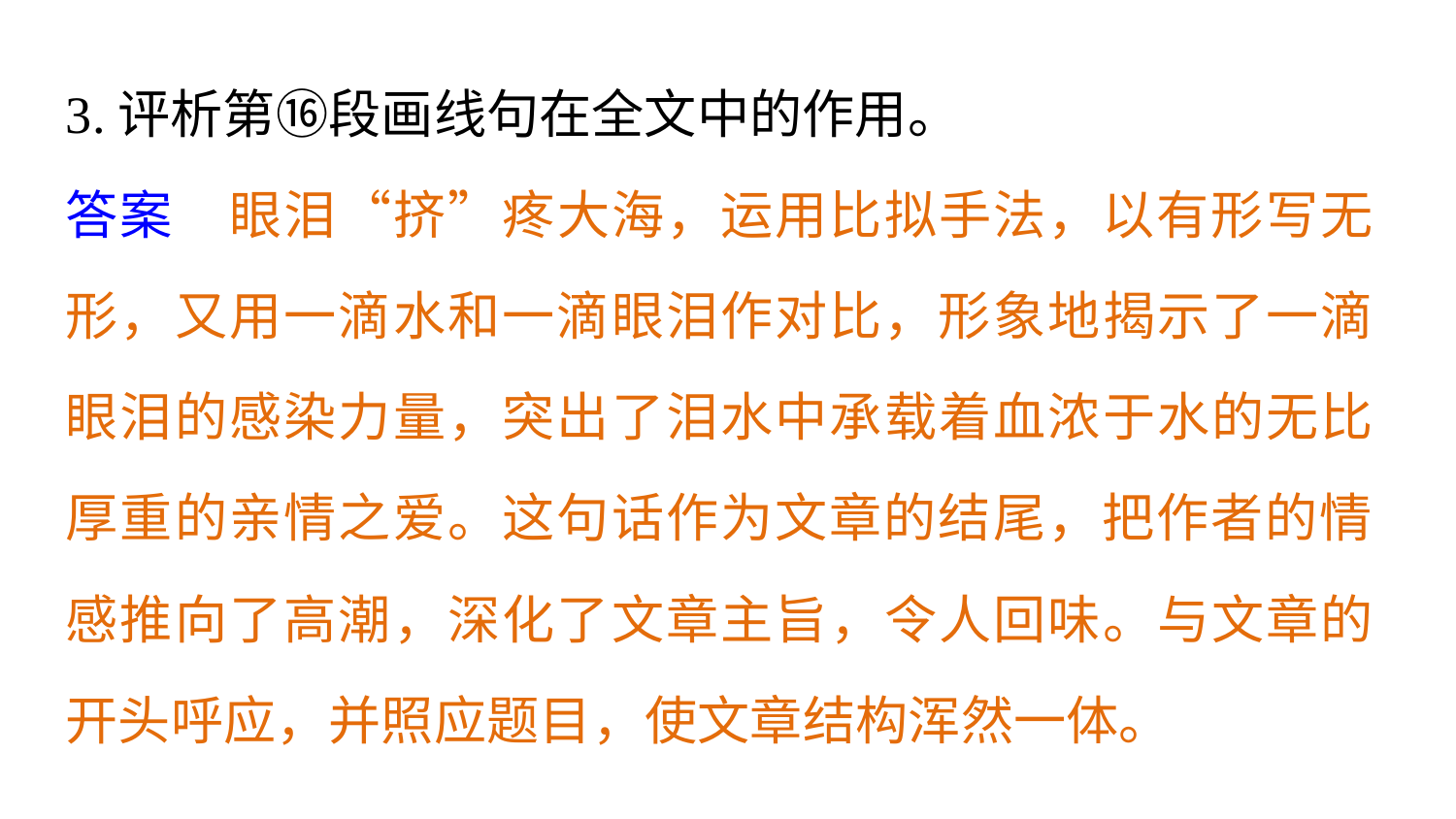

3.评析第⑯段画线句在全文中的作用。
答案　眼泪“挤”疼大海，运用比拟手法，以有形写无形，又用一滴水和一滴眼泪作对比，形象地揭示了一滴眼泪的感染力量，突出了泪水中承载着血浓于水的无比厚重的亲情之爱。这句话作为文章的结尾，把作者的情感推向了高潮，深化了文章主旨，令人回味。与文章的开头呼应，并照应题目，使文章结构浑然一体。